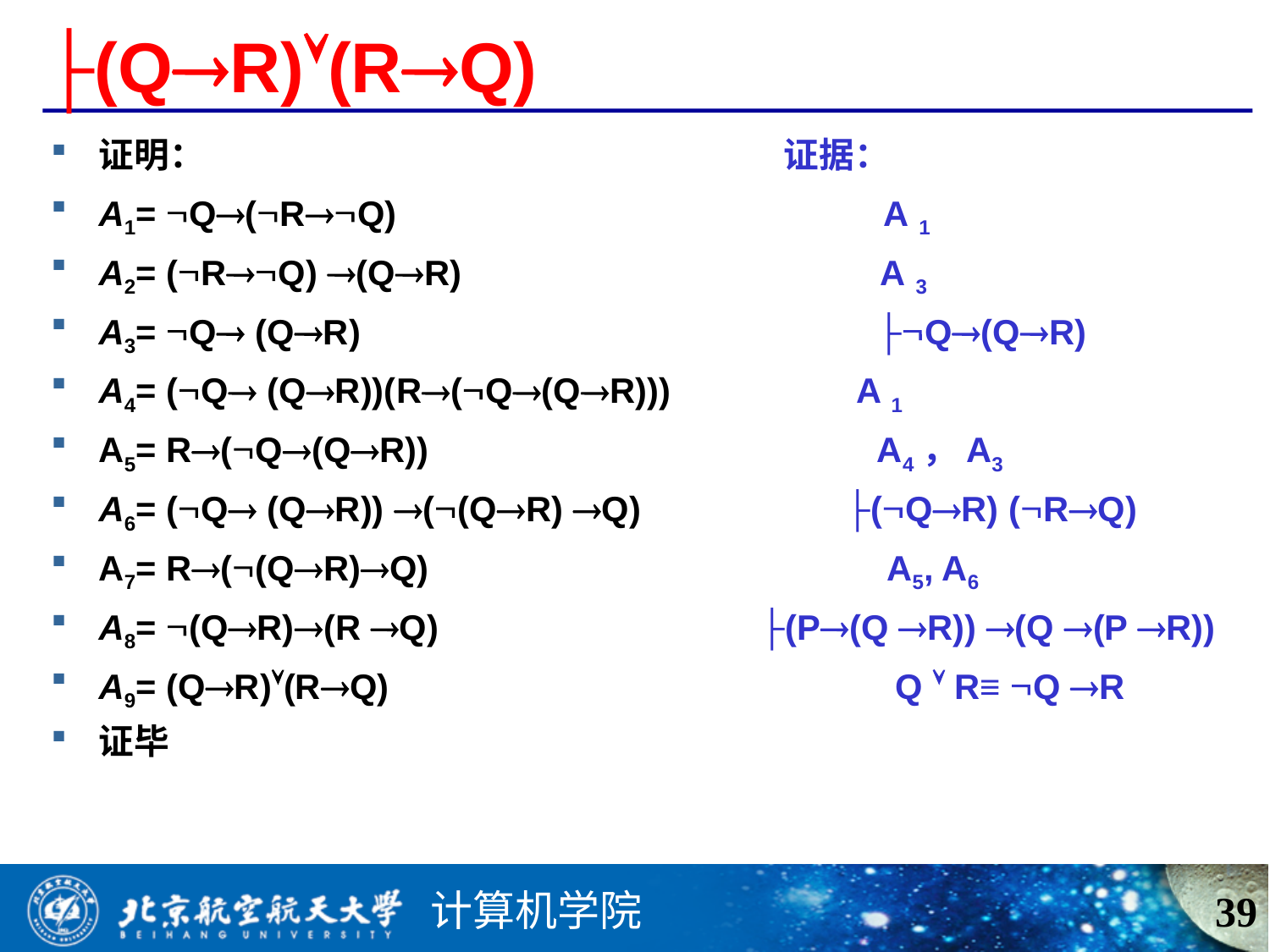

# ├(Q→R)∨(R→Q)
证明：                                                                        证据：
A1= ¬Q→(¬R→¬Q)                                                  A 1
A2= (¬R→¬Q) →(Q→R)                                           A 3
A3= ¬Q→ (Q→R)                                                     ├¬Q→(Q→R)
A4= (¬Q→ (Q→R))(R→(¬Q→(Q→R)))                   A 1
A5= R→(¬Q→(Q→R))                                              A4，A3
A6= (¬Q→ (Q→R)) →(¬(Q→R) →Q)                     ├(¬Q→R) (¬R→Q)
A7= R→(¬(Q→R)→Q)                                               A5, A6
A8= ¬(Q→R)→(R →Q)                                 ├(P→(Q →R)) →(Q →(P →R))
A9= (Q→R)∨(R→Q)                                                    Q ∨ R≡ ¬Q →R
证毕